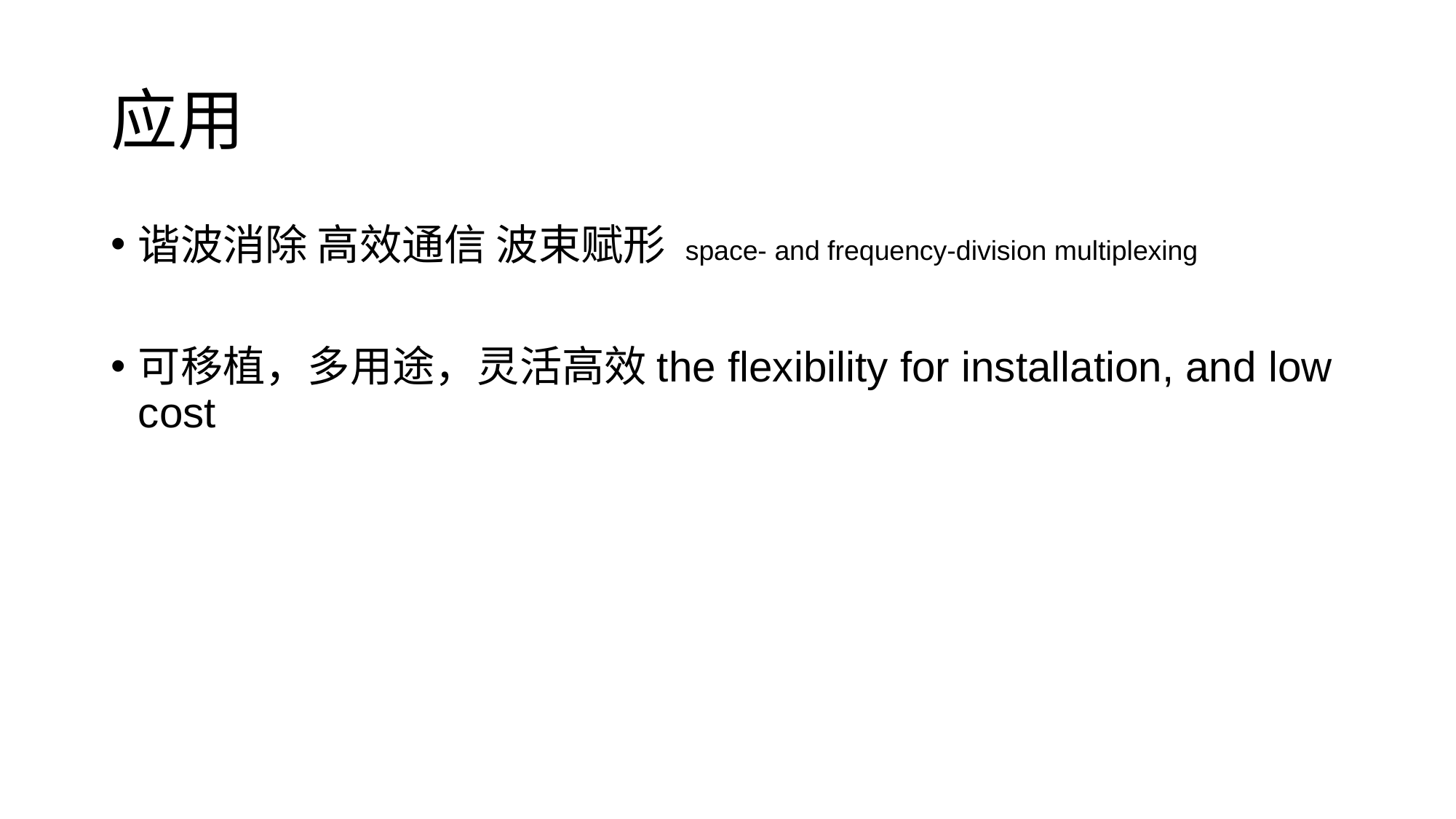

# 应用
谐波消除 高效通信 波束赋形 space- and frequency-division multiplexing

可移植，多用途，灵活高效the flexibility for installation, and low cost